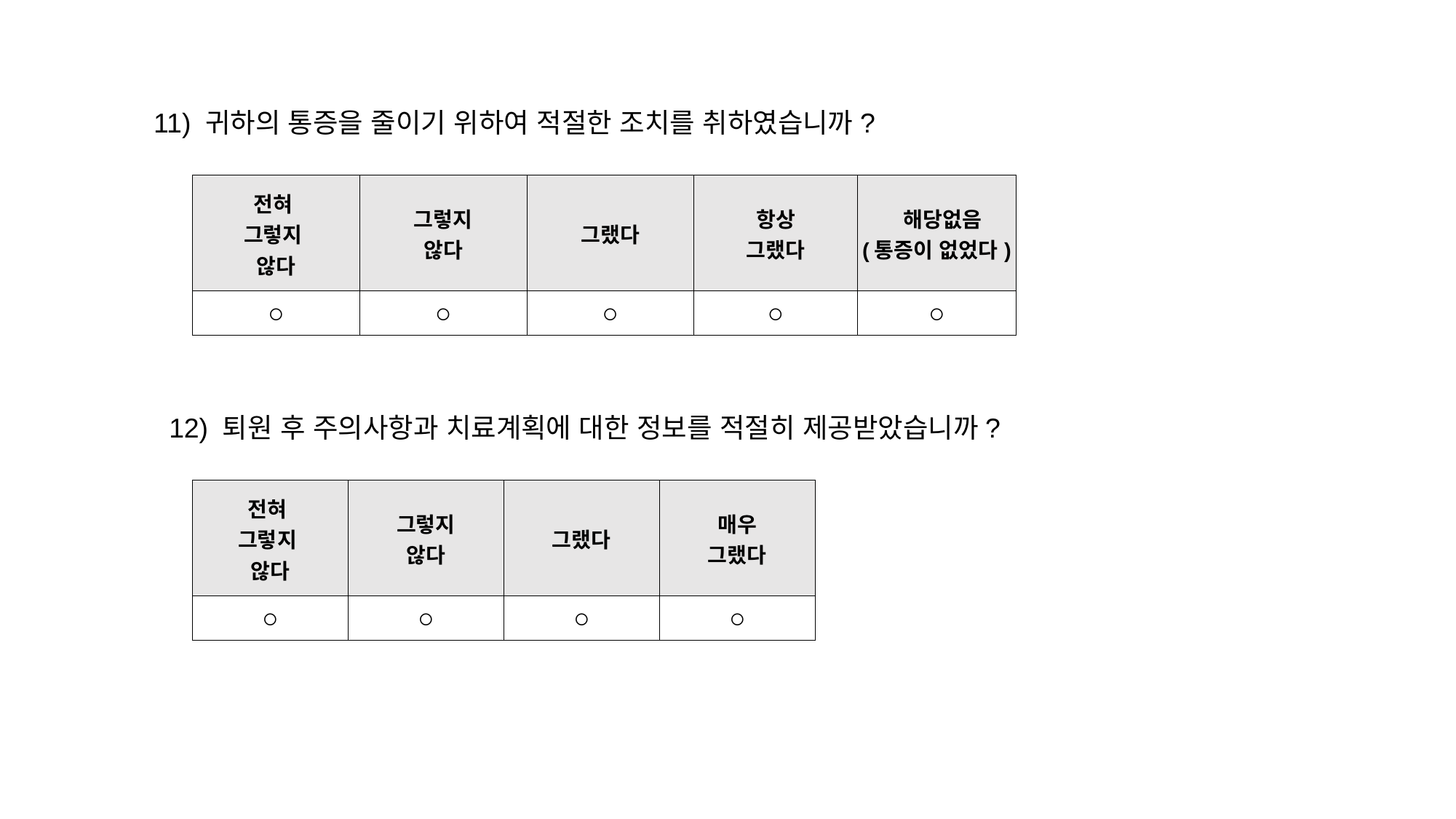

11) 귀하의 통증을 줄이기 위하여 적절한 조치를 취하였습니까?
| 전혀 그렇지 않다 | 그렇지 않다 | 그랬다 | 항상 그랬다 | 해당없음 (통증이 없었다) |
| --- | --- | --- | --- | --- |
| ○ | ○ | ○ | ○ | ○ |
12) 퇴원 후 주의사항과 치료계획에 대한 정보를 적절히 제공받았습니까?
| 전혀 그렇지 않다 | 그렇지 않다 | 그랬다 | 매우 그랬다 |
| --- | --- | --- | --- |
| ○ | ○ | ○ | ○ |